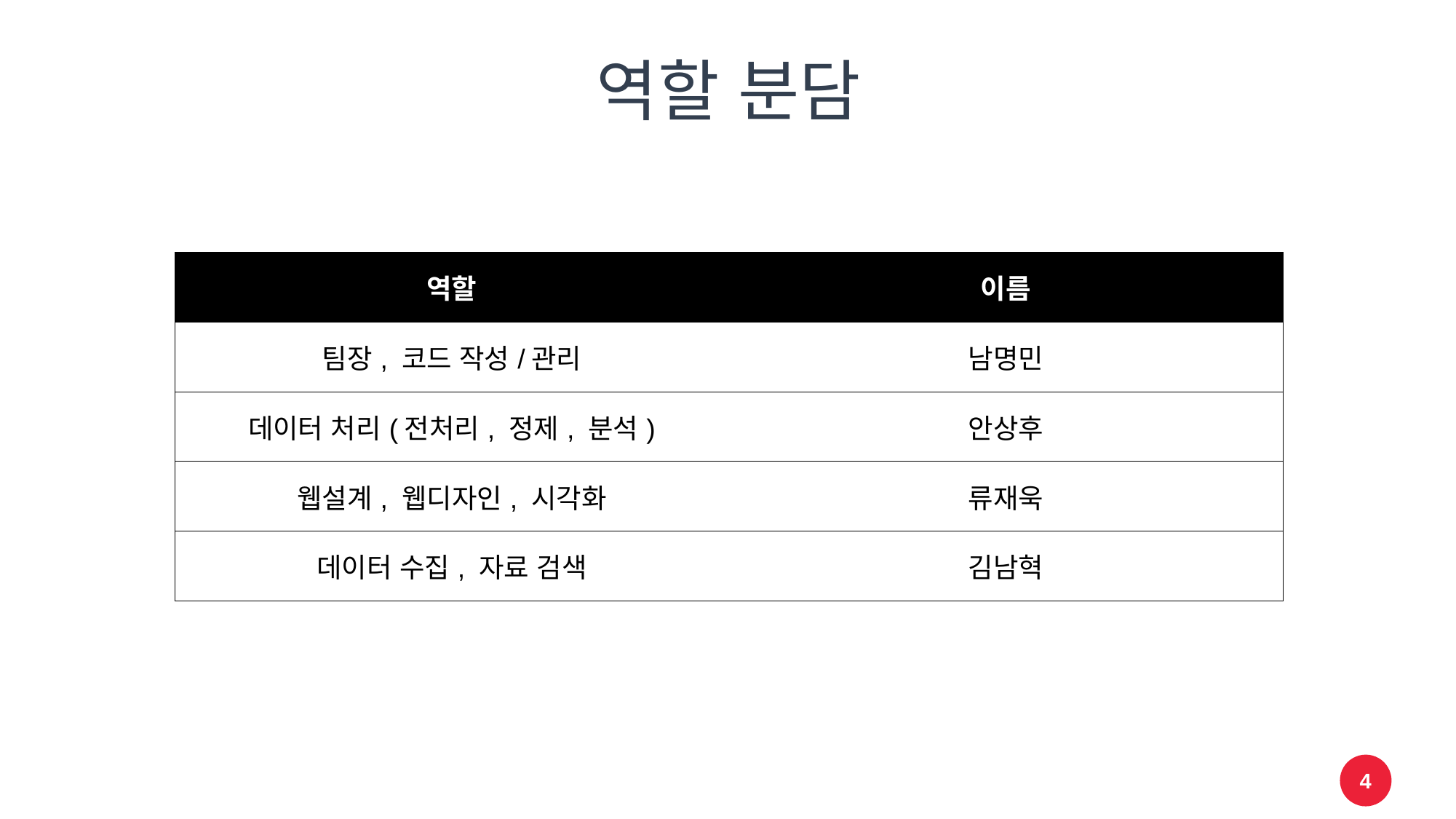

# 역할 분담
| 역할 | 이름 |
| --- | --- |
| 팀장, 코드 작성/관리 | 남명민 |
| 데이터 처리(전처리, 정제, 분석) | 안상후 |
| 웹설계, 웹디자인, 시각화 | 류재욱 |
| 데이터 수집, 자료 검색 | 김남혁 |